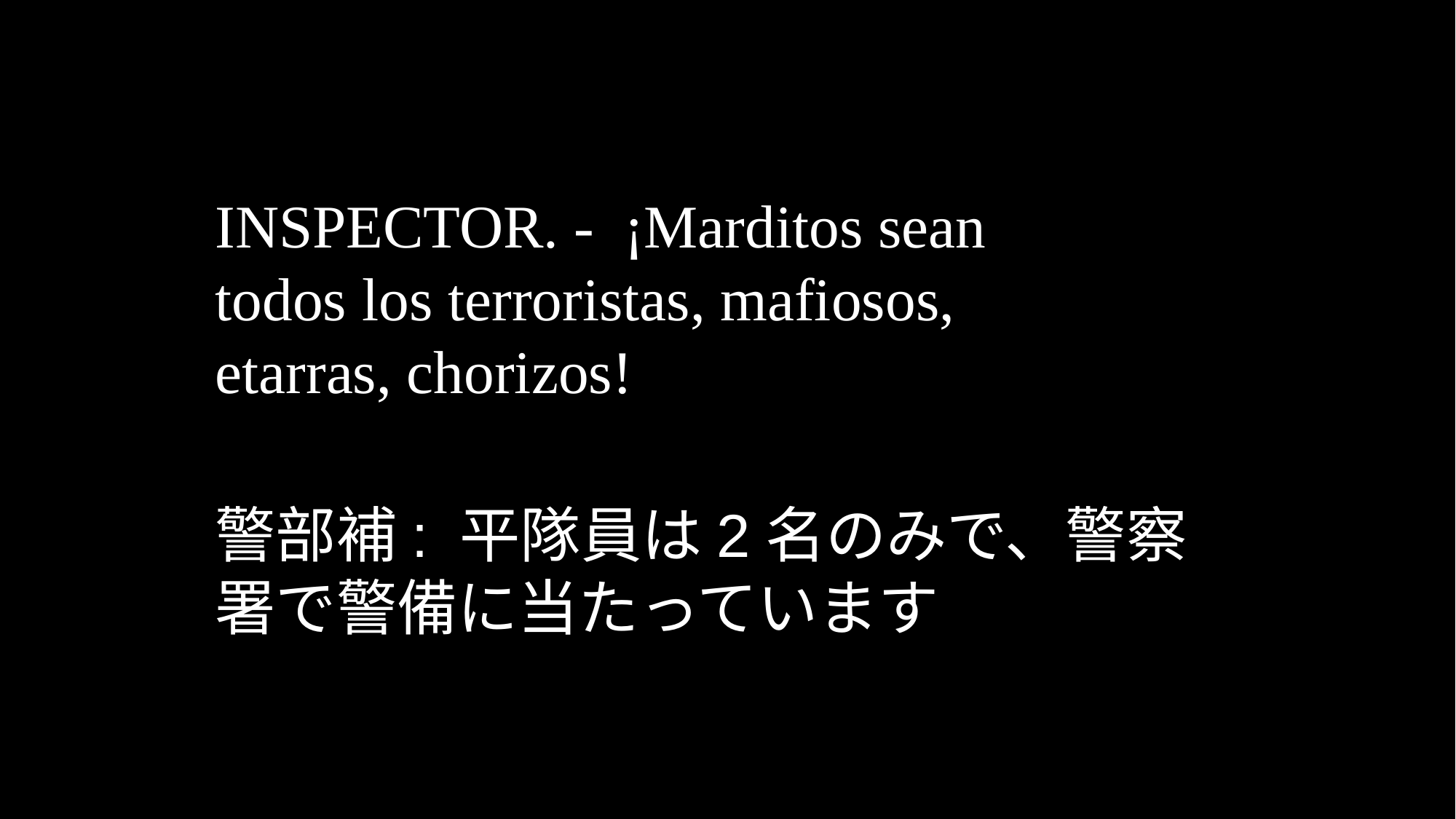

INSPECTOR. -  ¡Marditos sean todos los terroristas, mafiosos, etarras, chorizos!

警部補: 平隊員は2名のみで、警察署で警備に当たっています